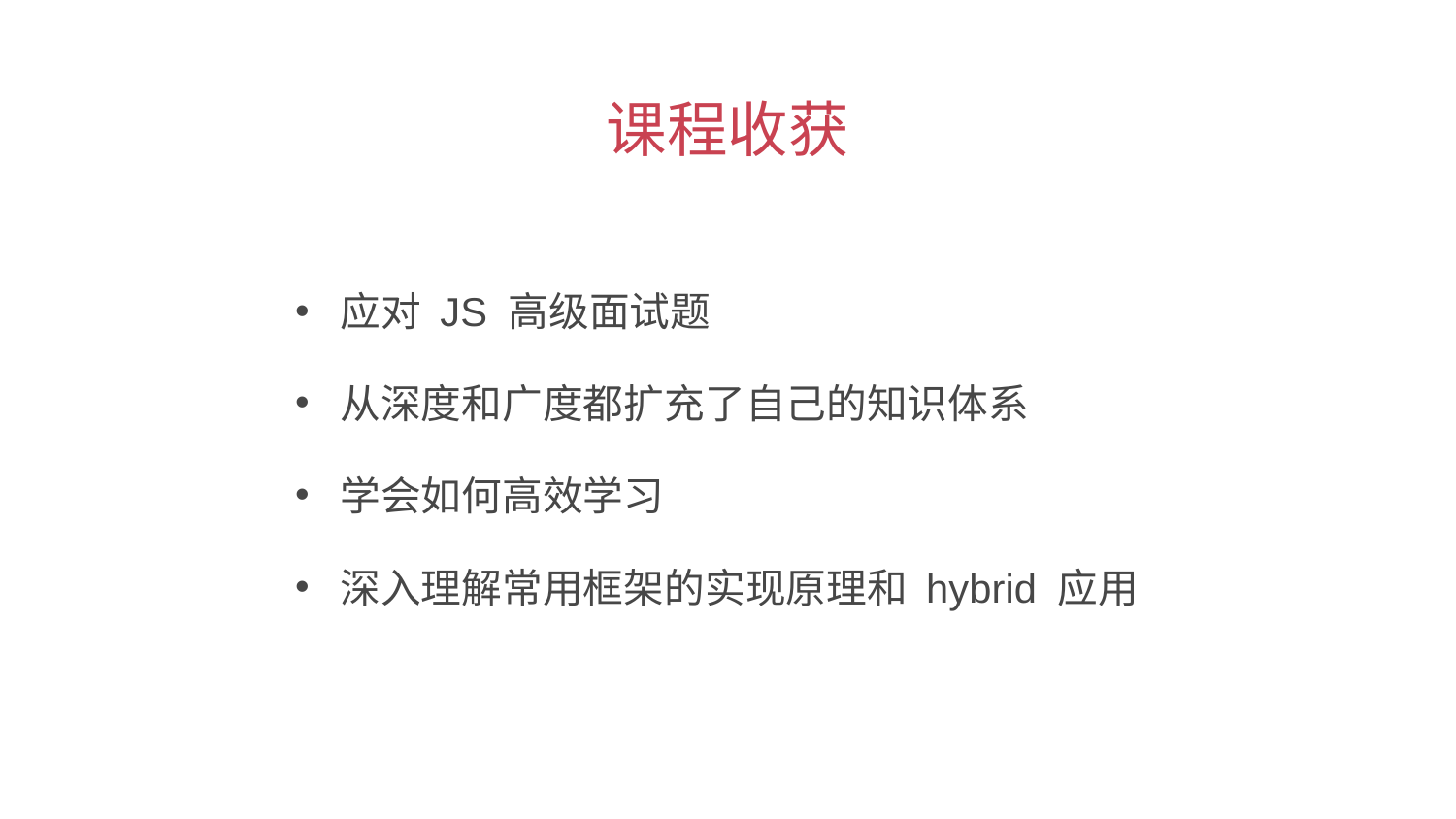

课程收获
应对 JS 高级面试题
从深度和广度都扩充了自己的知识体系
学会如何高效学习
深入理解常用框架的实现原理和 hybrid 应用